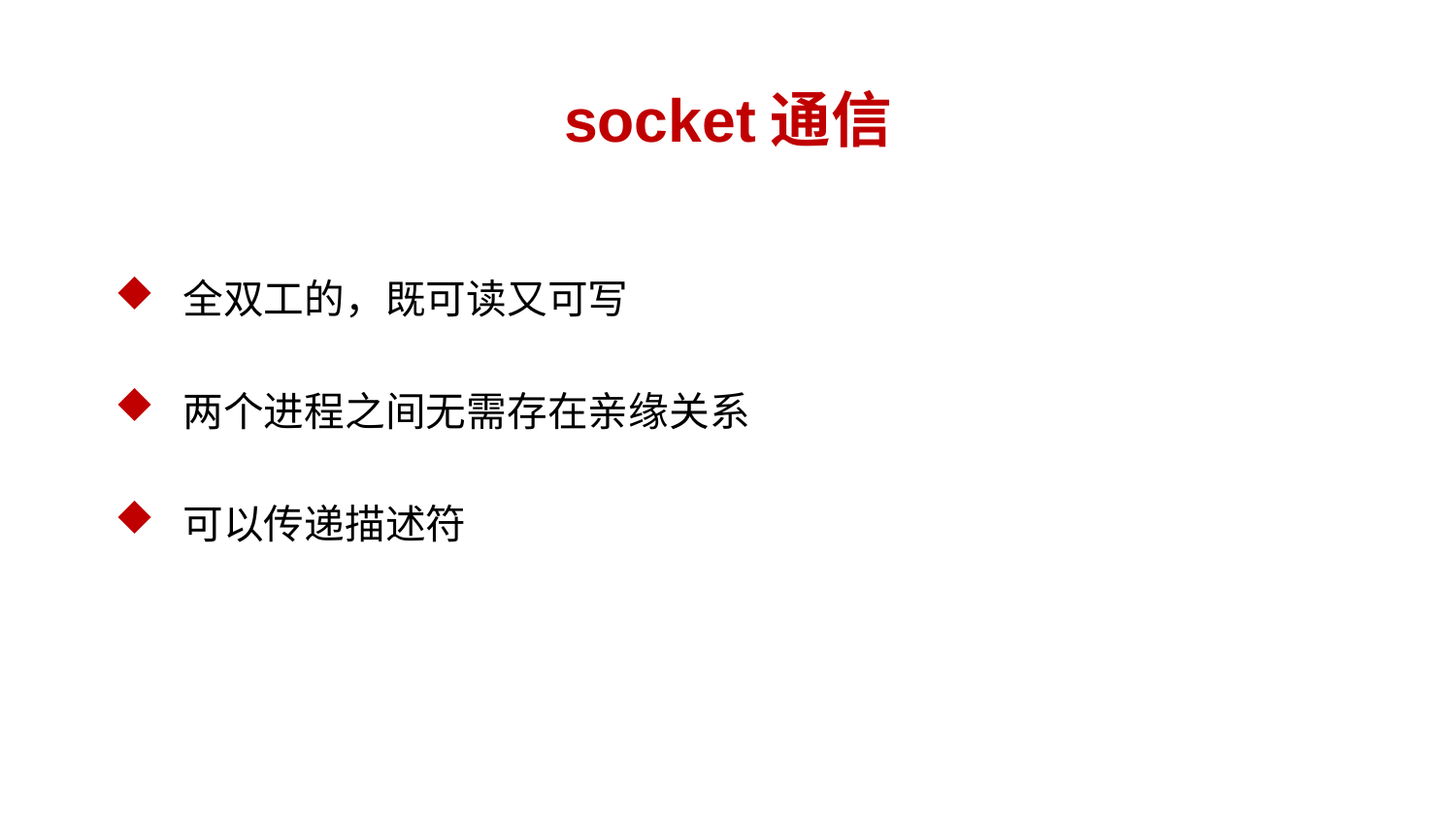

# socket通信
  全双工的，既可读又可写
  两个进程之间无需存在亲缘关系
  可以传递描述符